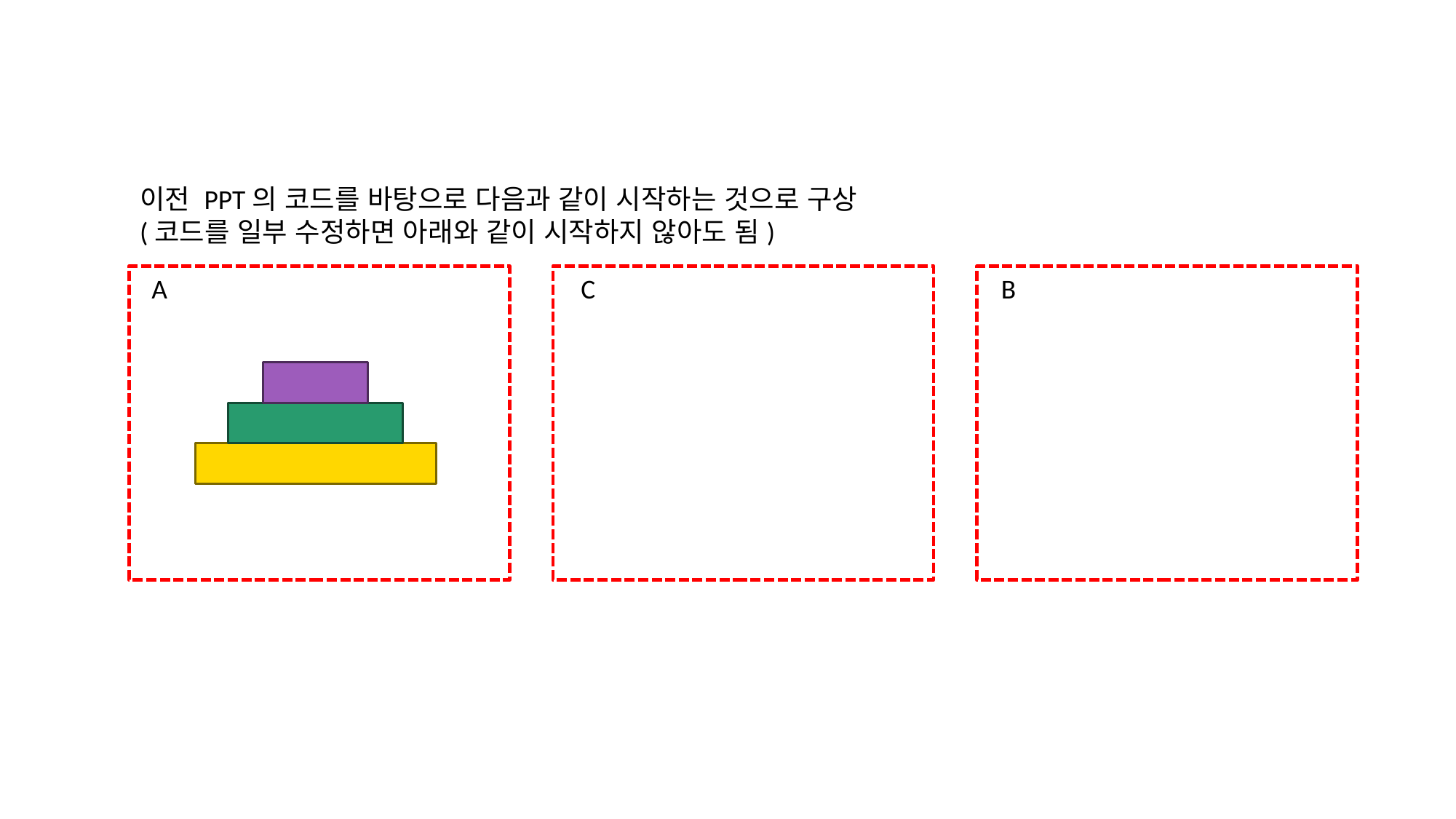

이전 PPT의 코드를 바탕으로 다음과 같이 시작하는 것으로 구상
(코드를 일부 수정하면 아래와 같이 시작하지 않아도 됨)
A
C
B